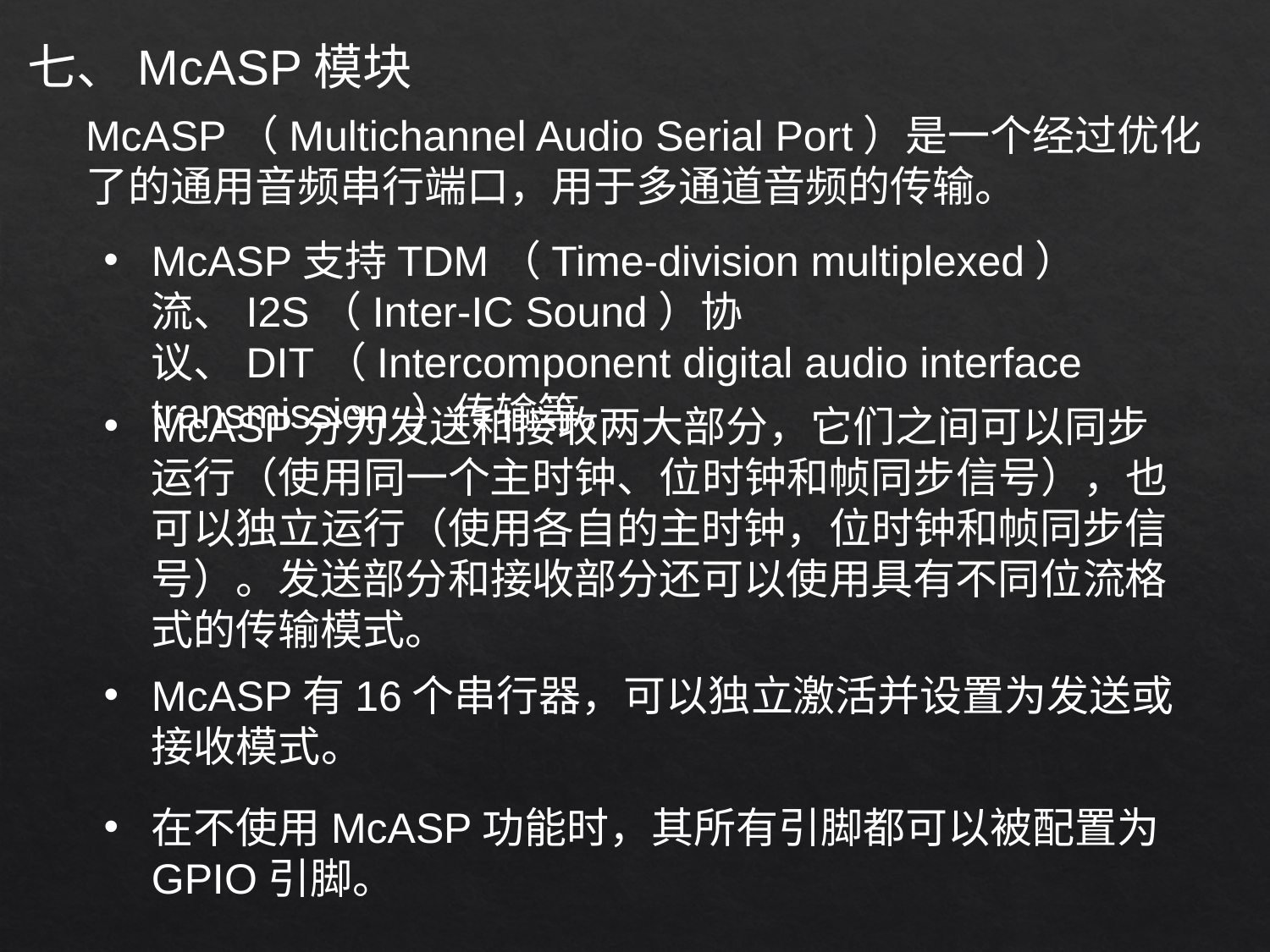

七、McASP模块
McASP（Multichannel Audio Serial Port）是一个经过优化了的通用音频串行端口，用于多通道音频的传输。
McASP支持TDM（Time-division multiplexed）流、I2S（Inter-IC Sound）协议、DIT（Intercomponent digital audio interface transmission ）传输等。
McASP分为发送和接收两大部分，它们之间可以同步运行（使用同一个主时钟、位时钟和帧同步信号），也可以独立运行（使用各自的主时钟，位时钟和帧同步信号）。发送部分和接收部分还可以使用具有不同位流格式的传输模式。
McASP有16个串行器，可以独立激活并设置为发送或接收模式。
在不使用McASP功能时，其所有引脚都可以被配置为GPIO引脚。